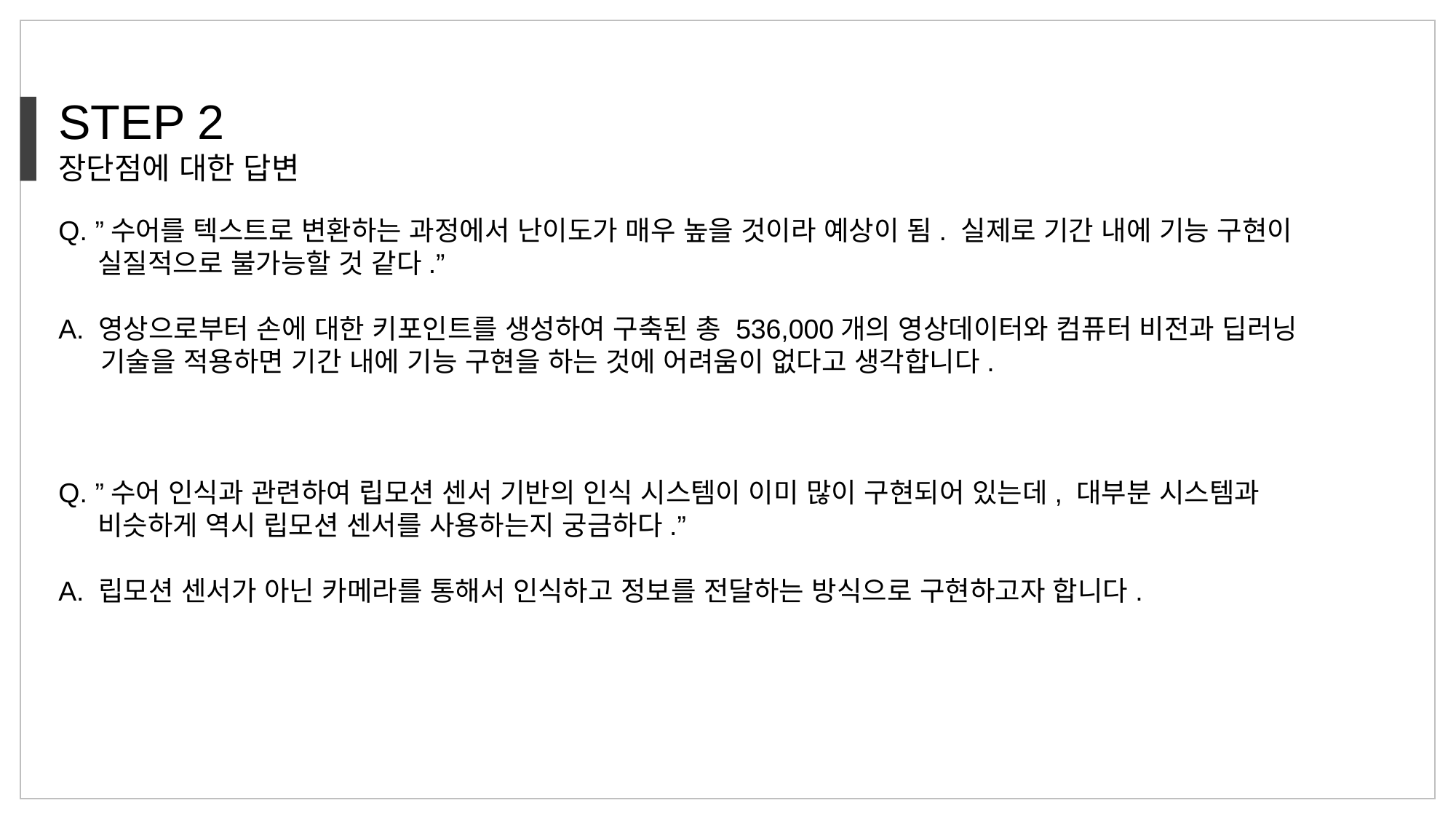

STEP 2
장단점에 대한 답변

Q. ”수어를 텍스트로 변환하는 과정에서 난이도가 매우 높을 것이라 예상이 됨. 실제로 기간 내에 기능 구현이
     실질적으로 불가능할 것 같다.”

A. 영상으로부터 손에 대한 키포인트를 생성하여 구축된 총 536,000개의 영상데이터와 컴퓨터 비전과 딥러닝
     기술을 적용하면 기간 내에 기능 구현을 하는 것에 어려움이 없다고 생각합니다.

Q. ”수어 인식과 관련하여 립모션 센서 기반의 인식 시스템이 이미 많이 구현되어 있는데, 대부분 시스템과
     비슷하게 역시 립모션 센서를 사용하는지 궁금하다.”

A. 립모션 센서가 아닌 카메라를 통해서 인식하고 정보를 전달하는 방식으로 구현하고자 합니다.